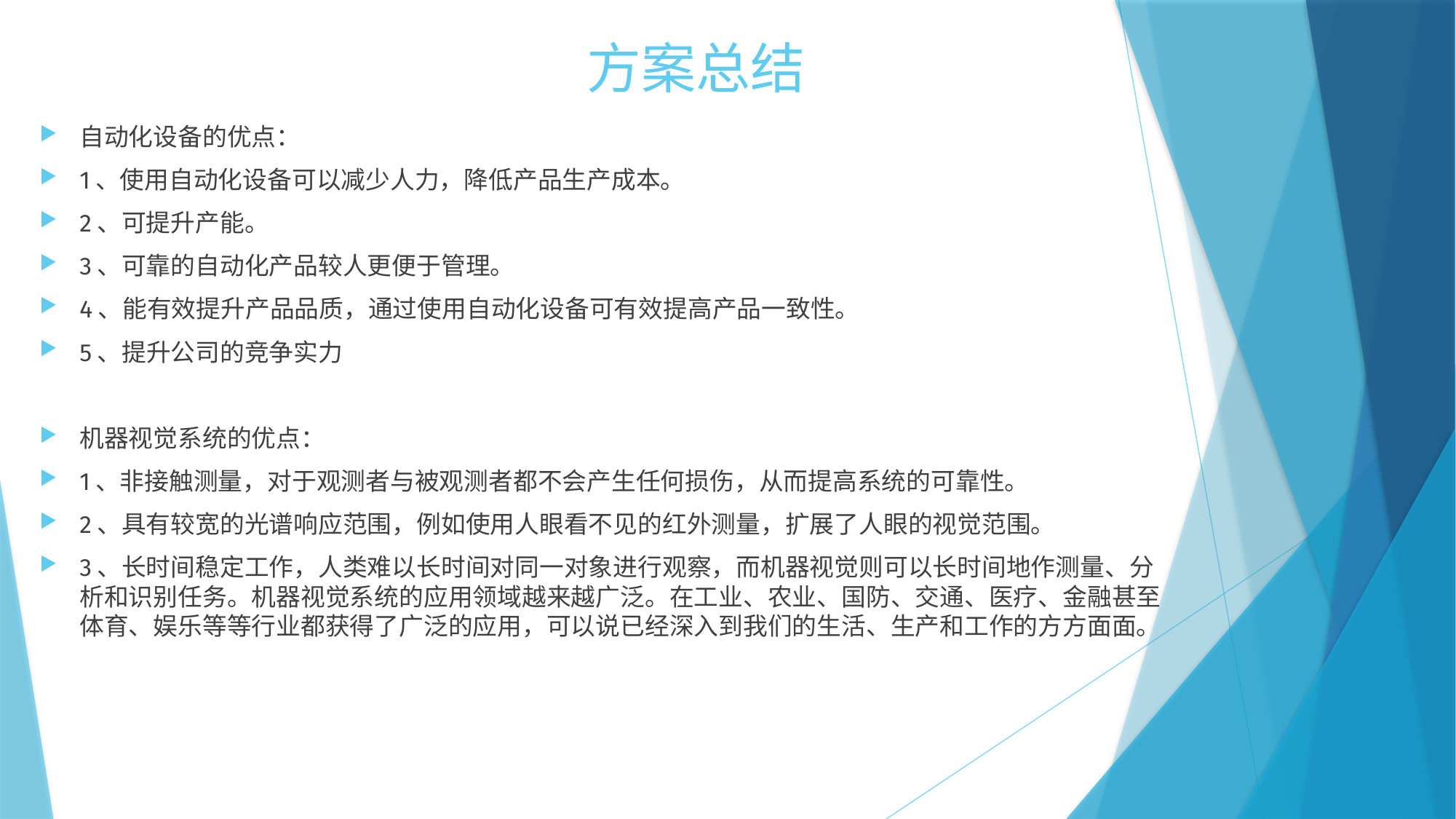

# 方案总结
自动化设备的优点：
1、使用自动化设备可以减少人力，降低产品生产成本。
2、可提升产能。
3、可靠的自动化产品较人更便于管理。
4、能有效提升产品品质，通过使用自动化设备可有效提高产品一致性。
5、提升公司的竞争实力

机器视觉系统的优点：
1、非接触测量，对于观测者与被观测者都不会产生任何损伤，从而提高系统的可靠性。
2、具有较宽的光谱响应范围，例如使用人眼看不见的红外测量，扩展了人眼的视觉范围。
3、长时间稳定工作，人类难以长时间对同一对象进行观察，而机器视觉则可以长时间地作测量、分析和识别任务。机器视觉系统的应用领域越来越广泛。在工业、农业、国防、交通、医疗、金融甚至体育、娱乐等等行业都获得了广泛的应用，可以说已经深入到我们的生活、生产和工作的方方面面。